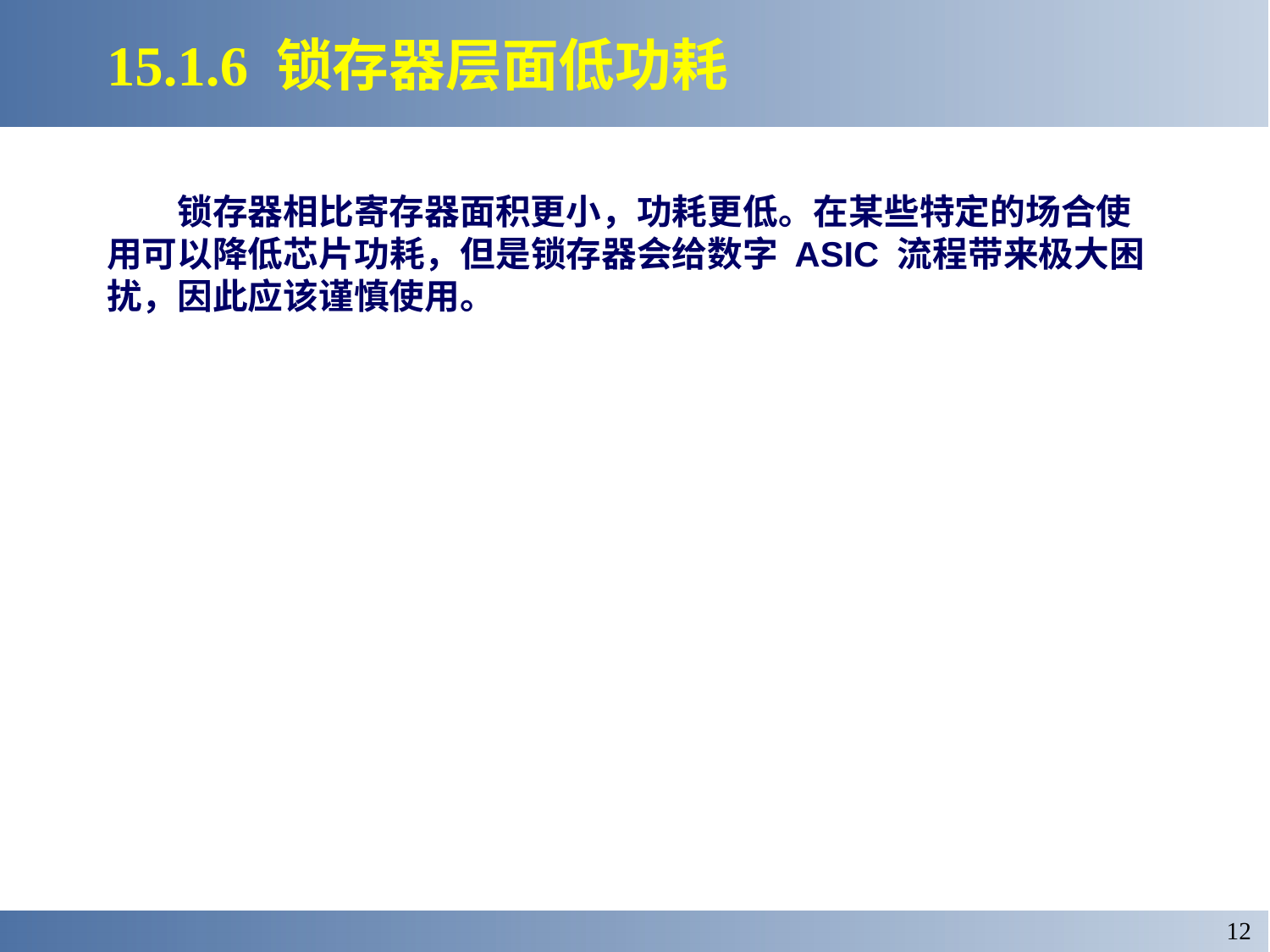

# 15.1.6 锁存器层面低功耗
锁存器相比寄存器面积更小，功耗更低。在某些特定的场合使用可以降低芯片功耗，但是锁存器会给数字 ASIC 流程带来极大困扰，因此应该谨慎使用。